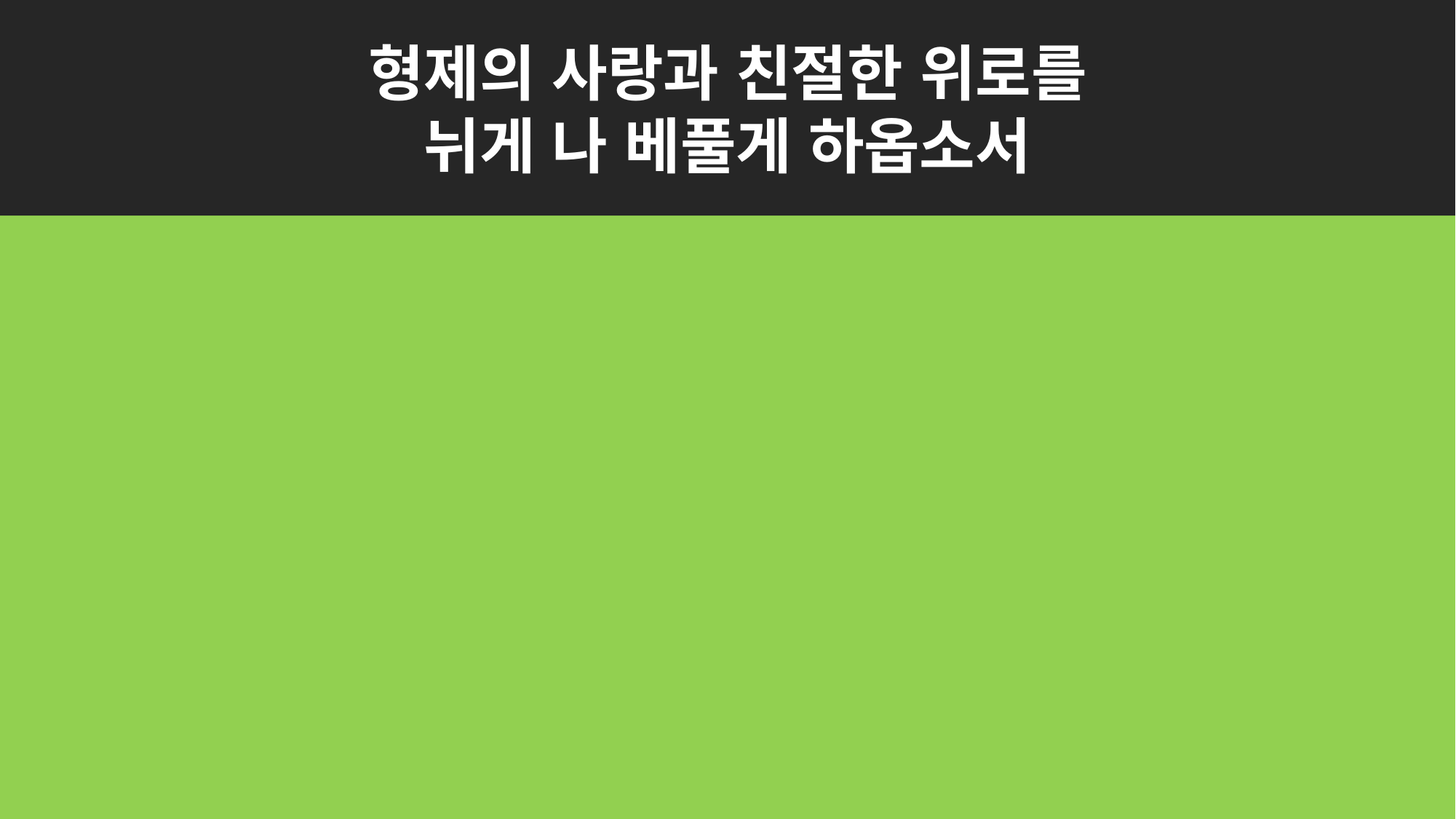

형제의 사랑과 친절한 위로를
뉘게 나 베풀게 하옵소서